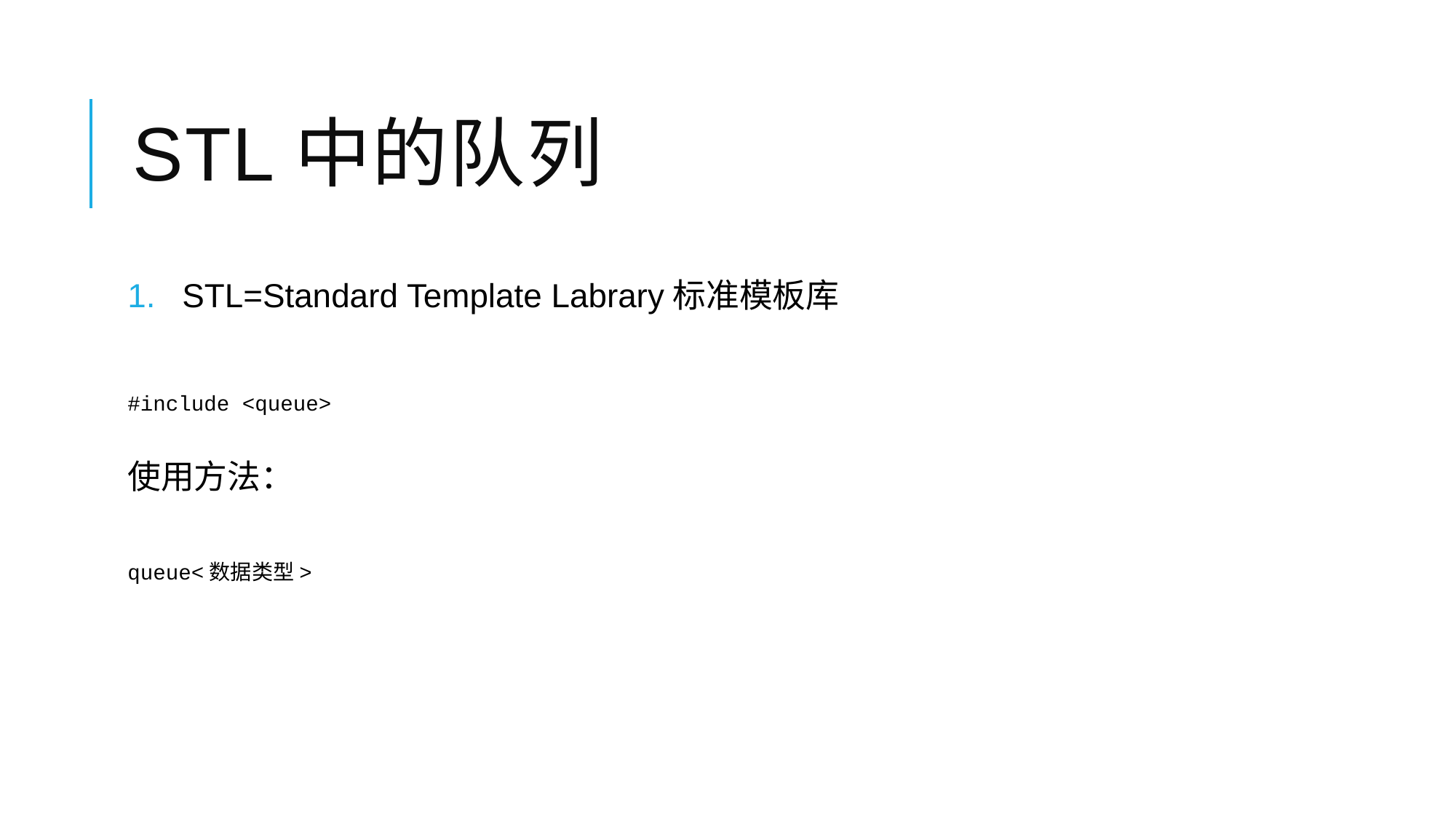

# Stl中的队列
STL=Standard Template Labrary标准模板库

#include <queue>
使用方法：

queue<数据类型>